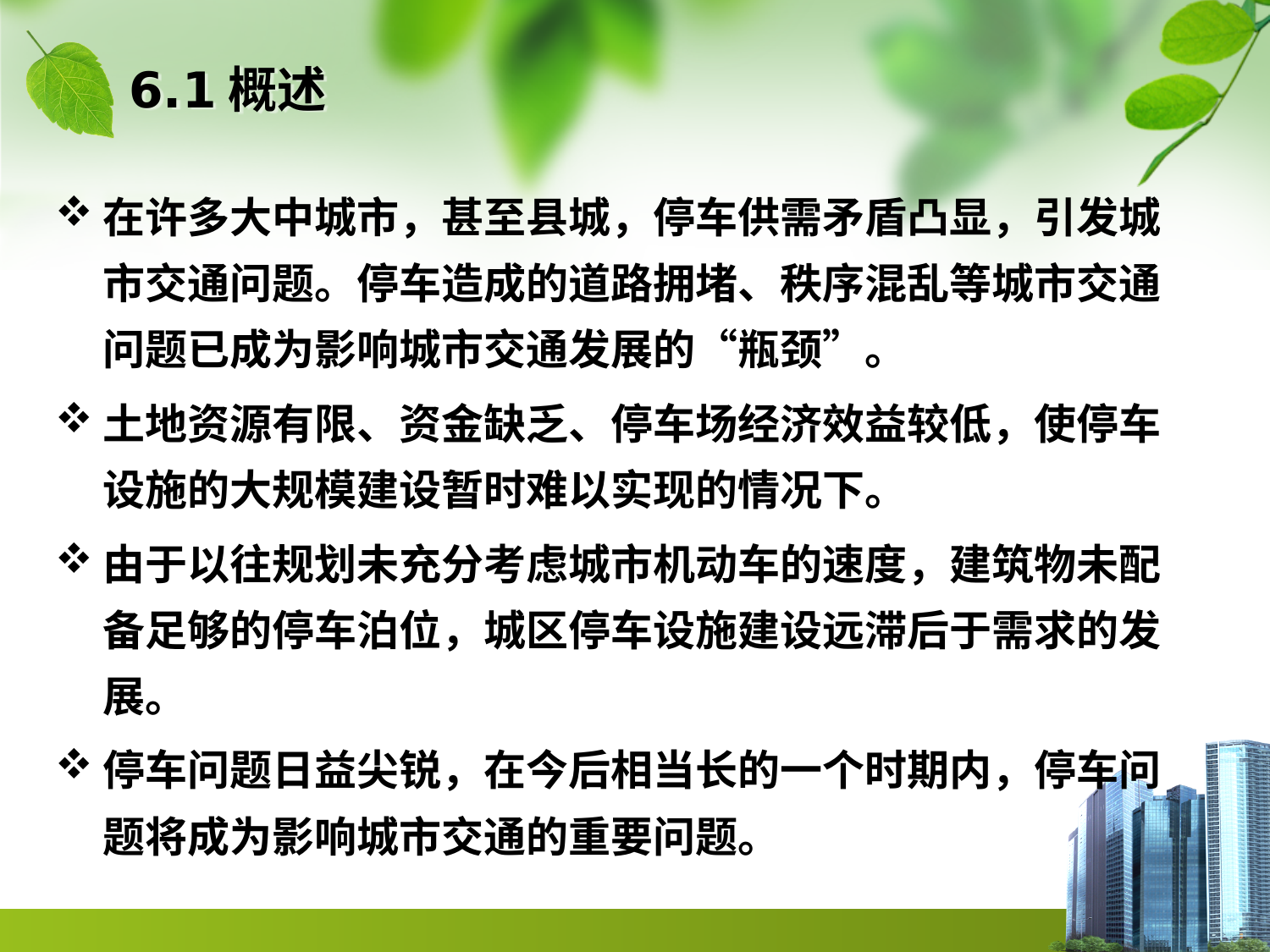

# 6.1概述
在许多大中城市，甚至县城，停车供需矛盾凸显，引发城市交通问题。停车造成的道路拥堵、秩序混乱等城市交通问题已成为影响城市交通发展的“瓶颈”。
土地资源有限、资金缺乏、停车场经济效益较低，使停车设施的大规模建设暂时难以实现的情况下。
由于以往规划未充分考虑城市机动车的速度，建筑物未配备足够的停车泊位，城区停车设施建设远滞后于需求的发展。
停车问题日益尖锐，在今后相当长的一个时期内，停车问题将成为影响城市交通的重要问题。